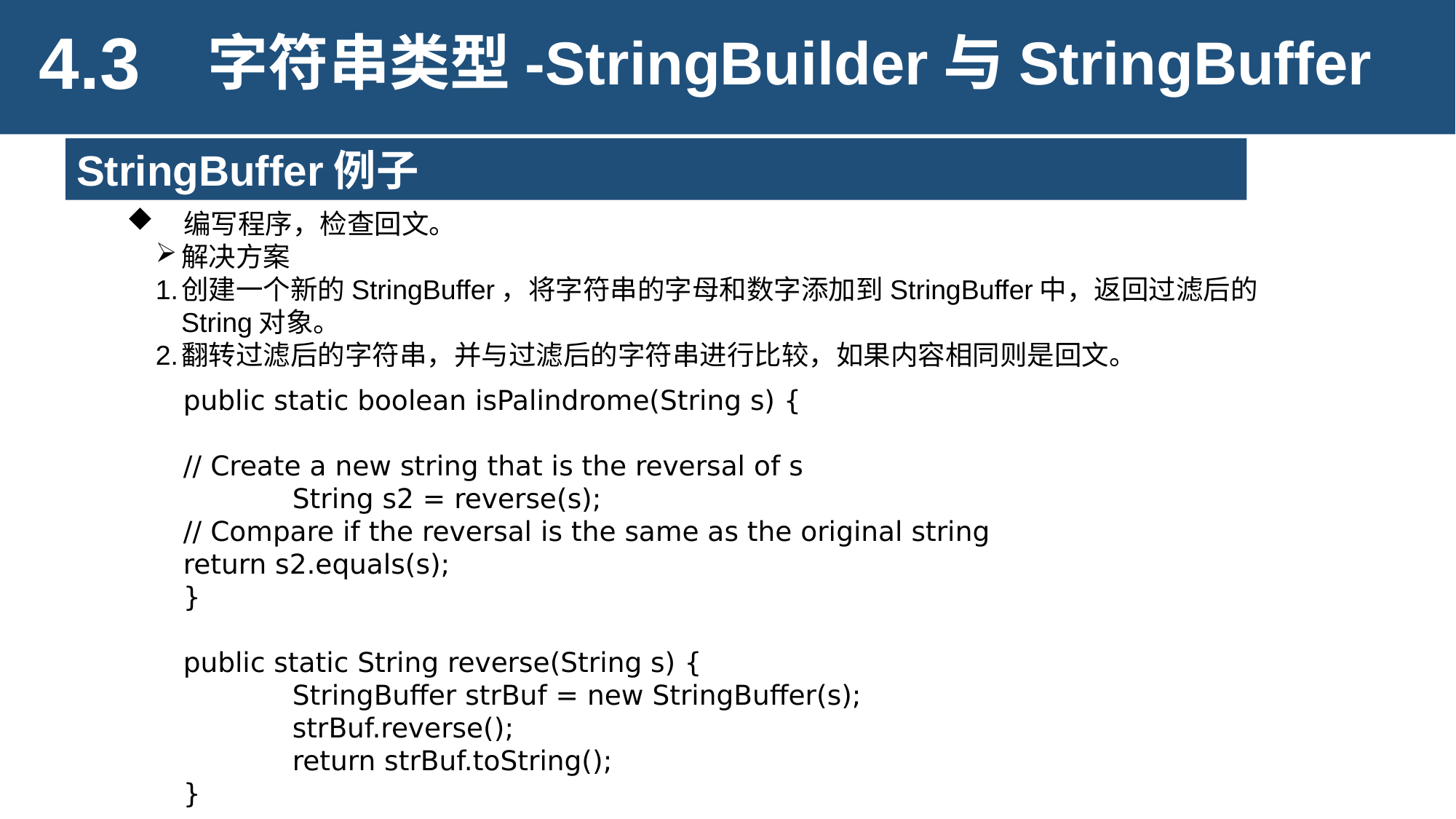

4.3
字符串类型-StringBuilder与StringBuffer
StringBuffer例子
编写程序，检查回文。
解决方案
创建一个新的StringBuffer，将字符串的字母和数字添加到StringBuffer中，返回过滤后的String对象。
翻转过滤后的字符串，并与过滤后的字符串进行比较，如果内容相同则是回文。

public static boolean isPalindrome(String s) {

// Create a new string that is the reversal of s
	String s2 = reverse(s);
// Compare if the reversal is the same as the original string		return s2.equals(s);
}

public static String reverse(String s) {
	StringBuffer strBuf = new StringBuffer(s);
	strBuf.reverse();
	return strBuf.toString();
}